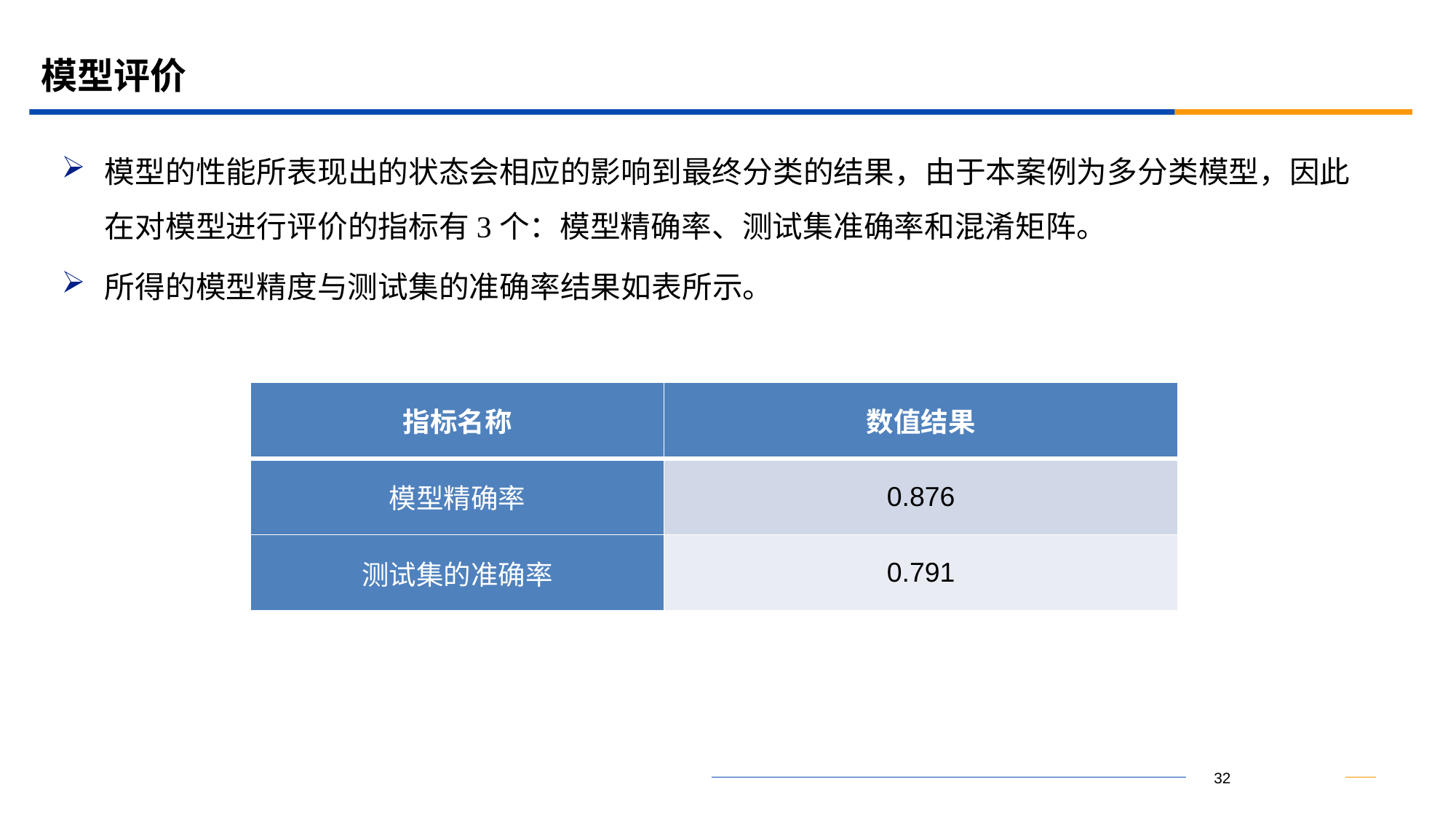

# 模型评价
模型的性能所表现出的状态会相应的影响到最终分类的结果，由于本案例为多分类模型，因此在对模型进行评价的指标有3个：模型精确率、测试集准确率和混淆矩阵。
所得的模型精度与测试集的准确率结果如表所示。
| 指标名称 | 数值结果 |
| --- | --- |
| 模型精确率 | 0.876 |
| 测试集的准确率 | 0.791 |